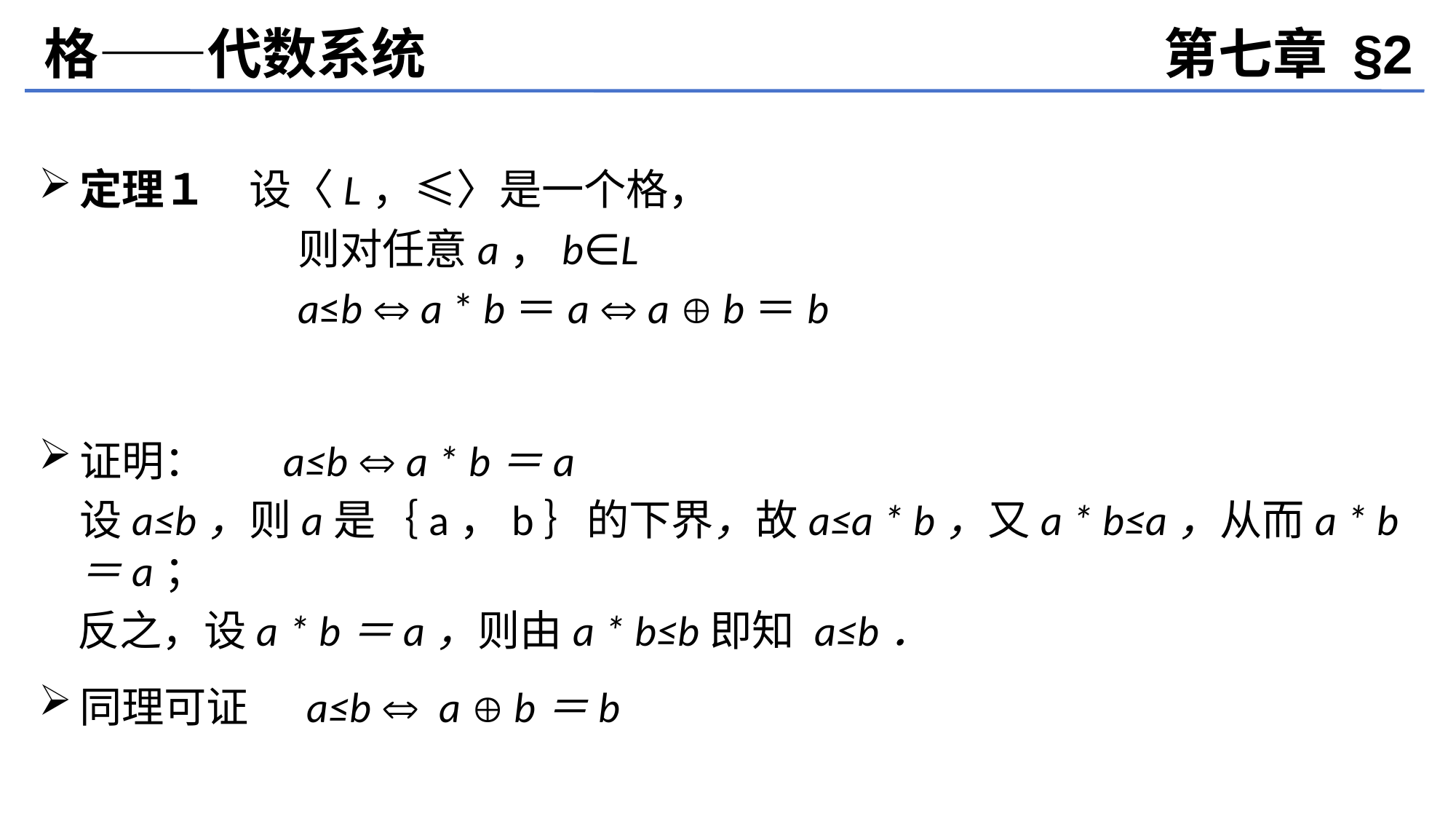

格——代数系统
第七章 §2
定理１　设〈L，≤〉是一个格，
			则对任意a，b∈L
			a≤b ⇔ a * b＝a ⇔ a ⊕ b＝b

证明：       a≤b ⇔ a * b＝a
	设a≤b，则a是｛a，b｝的下界，故a≤a * b，又a * b≤a，从而a * b＝a；
   反之，设a * b＝a，则由a * b≤b即知 a≤b．
同理可证     a≤b ⇔  a ⊕ b＝b